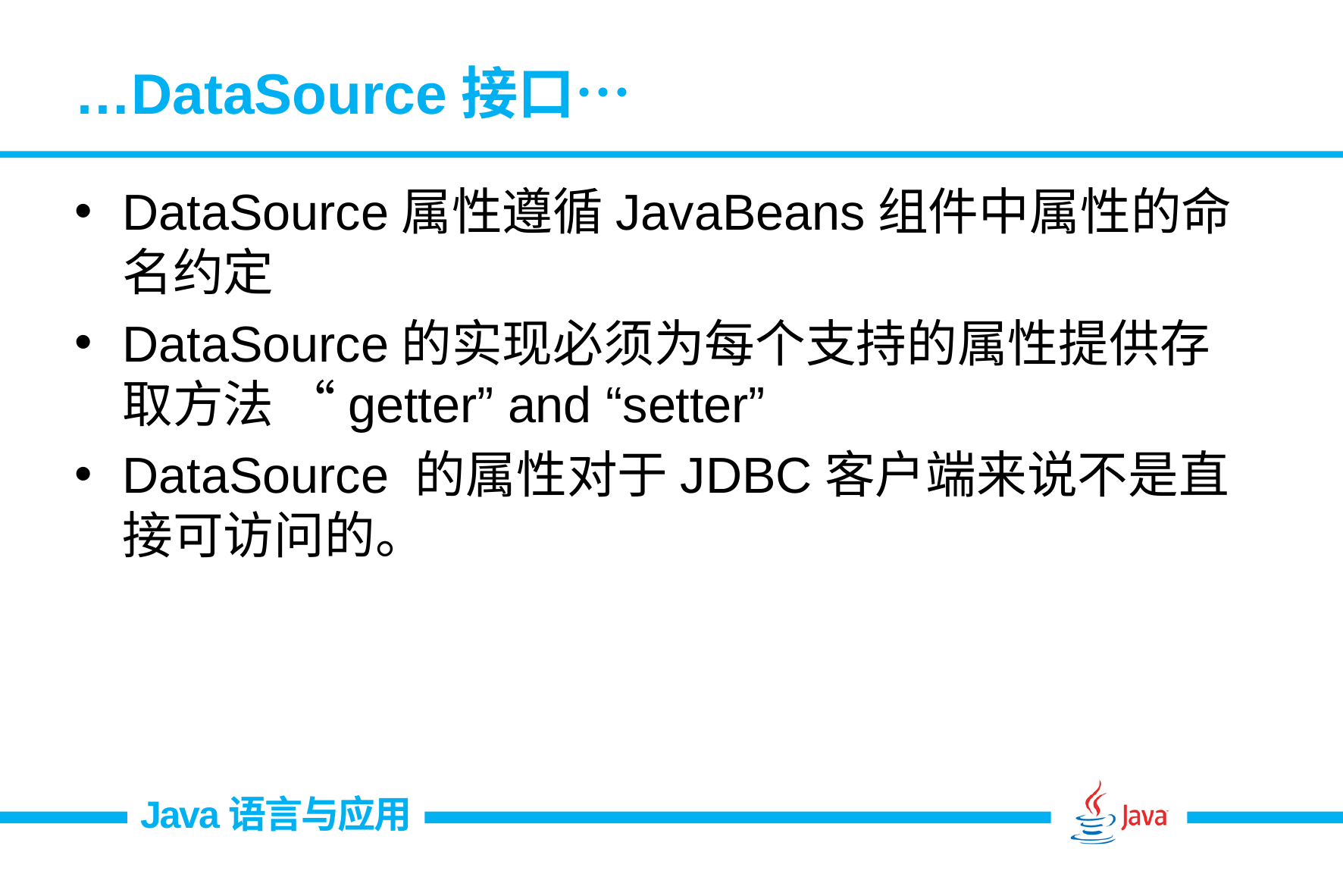

# …DataSource接口…
DataSource属性遵循JavaBeans组件中属性的命名约定
DataSource的实现必须为每个支持的属性提供存取方法 “getter” and “setter”
DataSource 的属性对于JDBC客户端来说不是直接可访问的。